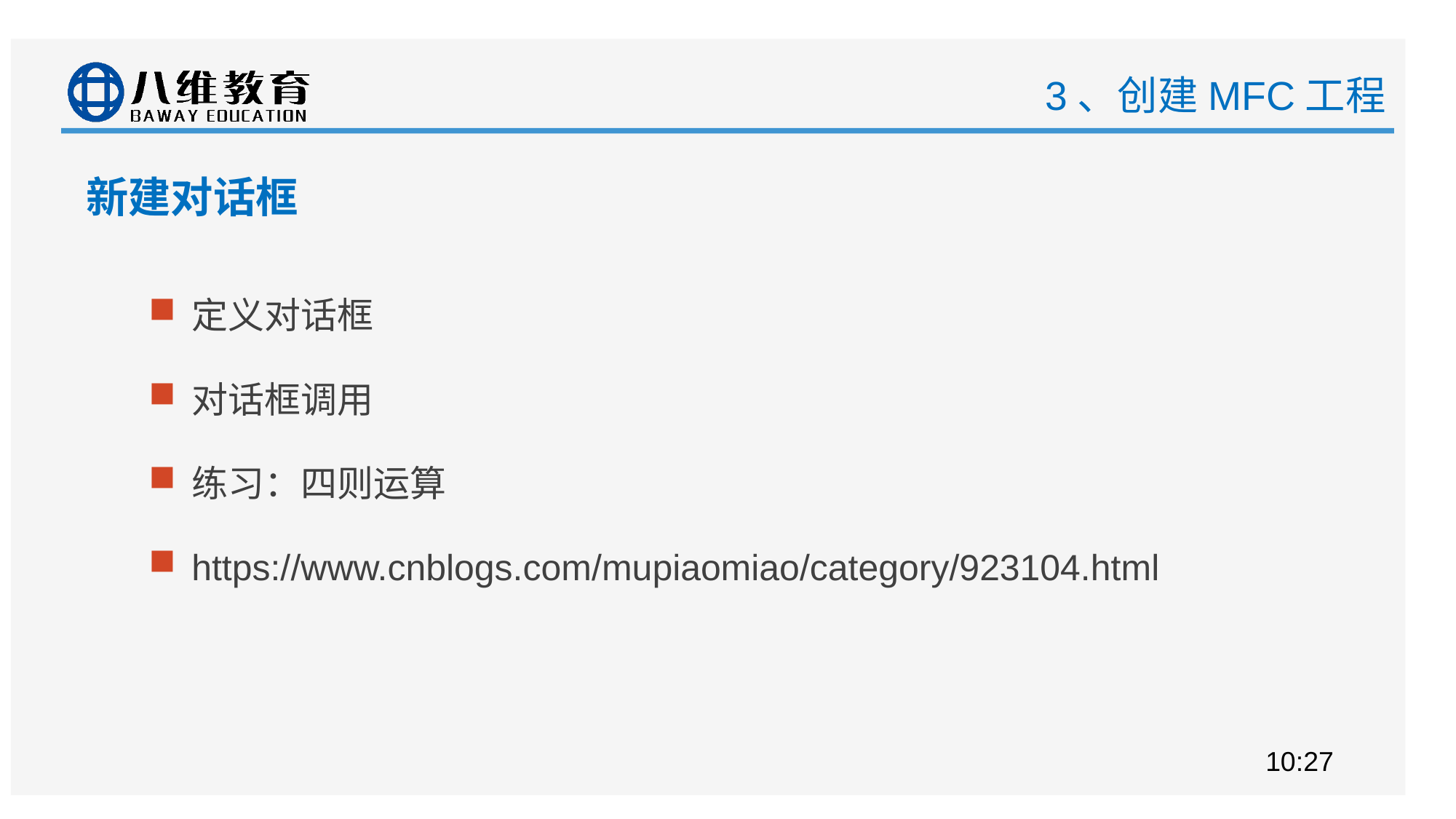

# 3、创建MFC工程
新建对话框

定义对话框
对话框调用
练习：四则运算
https://www.cnblogs.com/mupiaomiao/category/923104.html